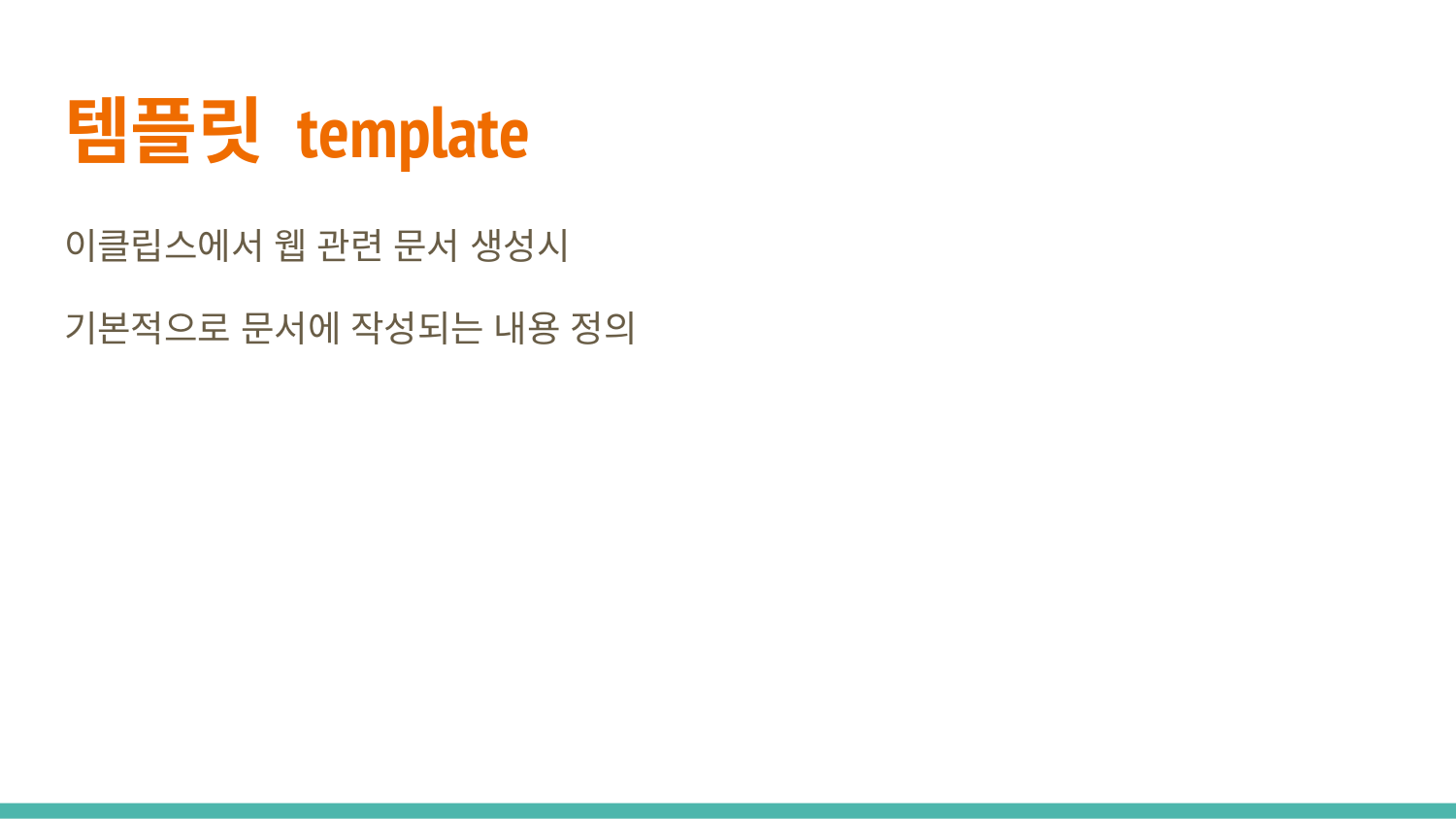

# 템플릿 template
이클립스에서 웹 관련 문서 생성시
기본적으로 문서에 작성되는 내용 정의